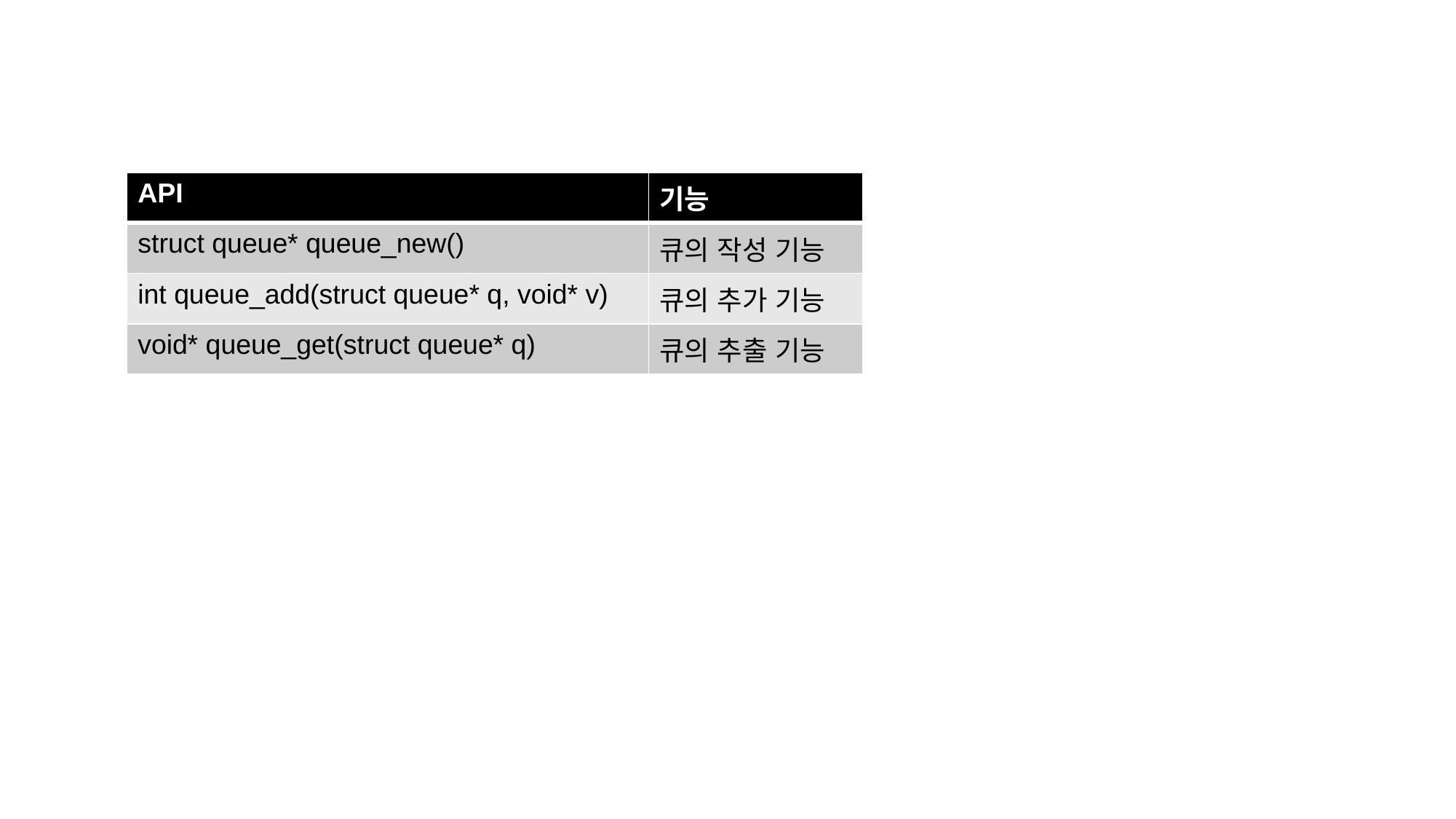

| API | 기능 |
| --- | --- |
| struct queue\* queue\_new() | 큐의 작성 기능 |
| int queue\_add(struct queue\* q, void\* v) | 큐의 추가 기능 |
| void\* queue\_get(struct queue\* q) | 큐의 추출 기능 |